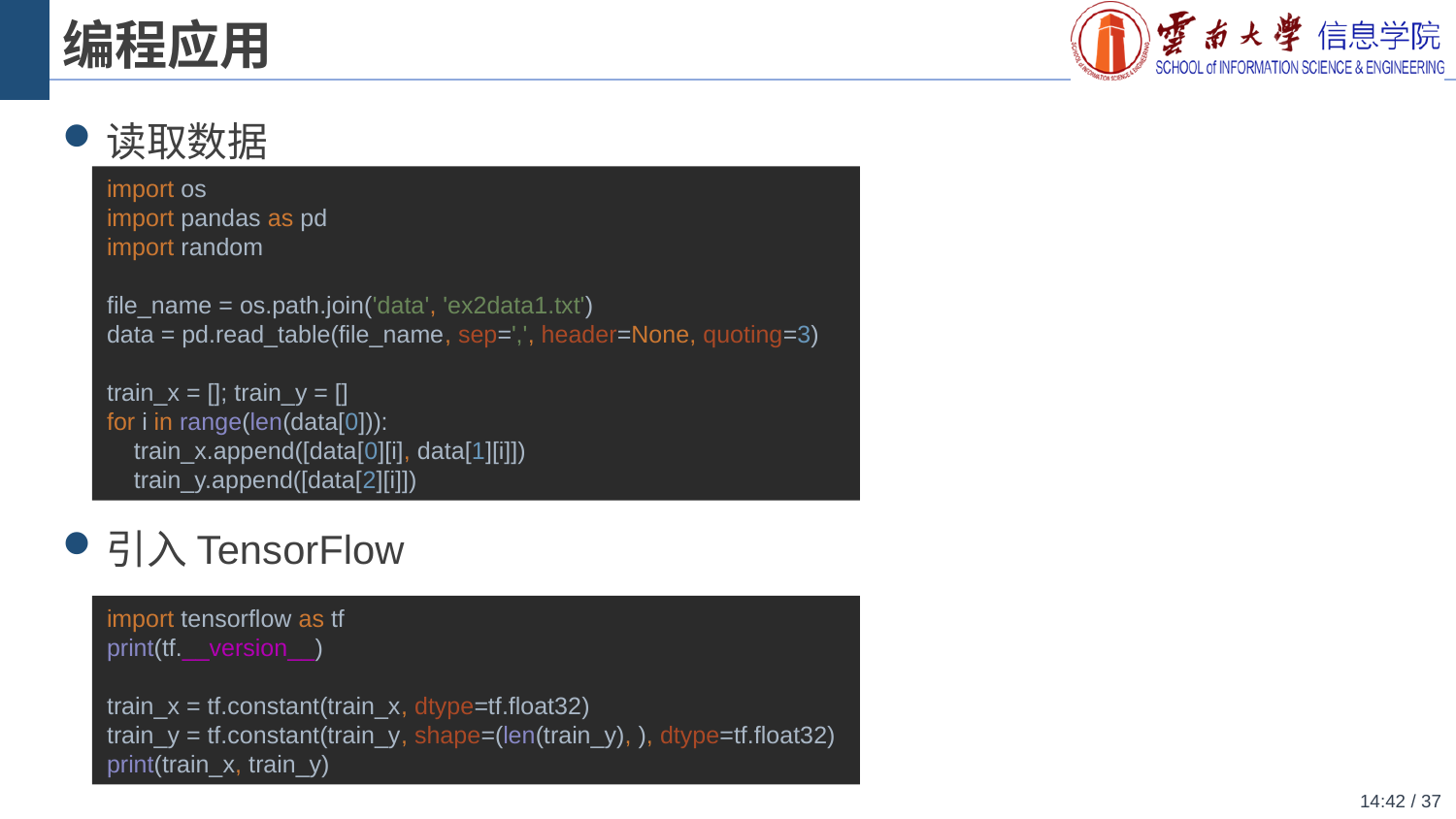

# 编程应用
读取数据

引入TensorFlow

import os
import pandas as pd
import random
file_name = os.path.join('data', 'ex2data1.txt')
data = pd.read_table(file_name, sep=',', header=None, quoting=3)
train_x = []; train_y = []
for i in range(len(data[0])):
    train_x.append([data[0][i], data[1][i]])
    train_y.append([data[2][i]])
import tensorflow as tf
print(tf.__version__)
train_x = tf.constant(train_x, dtype=tf.float32)
train_y = tf.constant(train_y, shape=(len(train_y), ), dtype=tf.float32)
print(train_x, train_y)